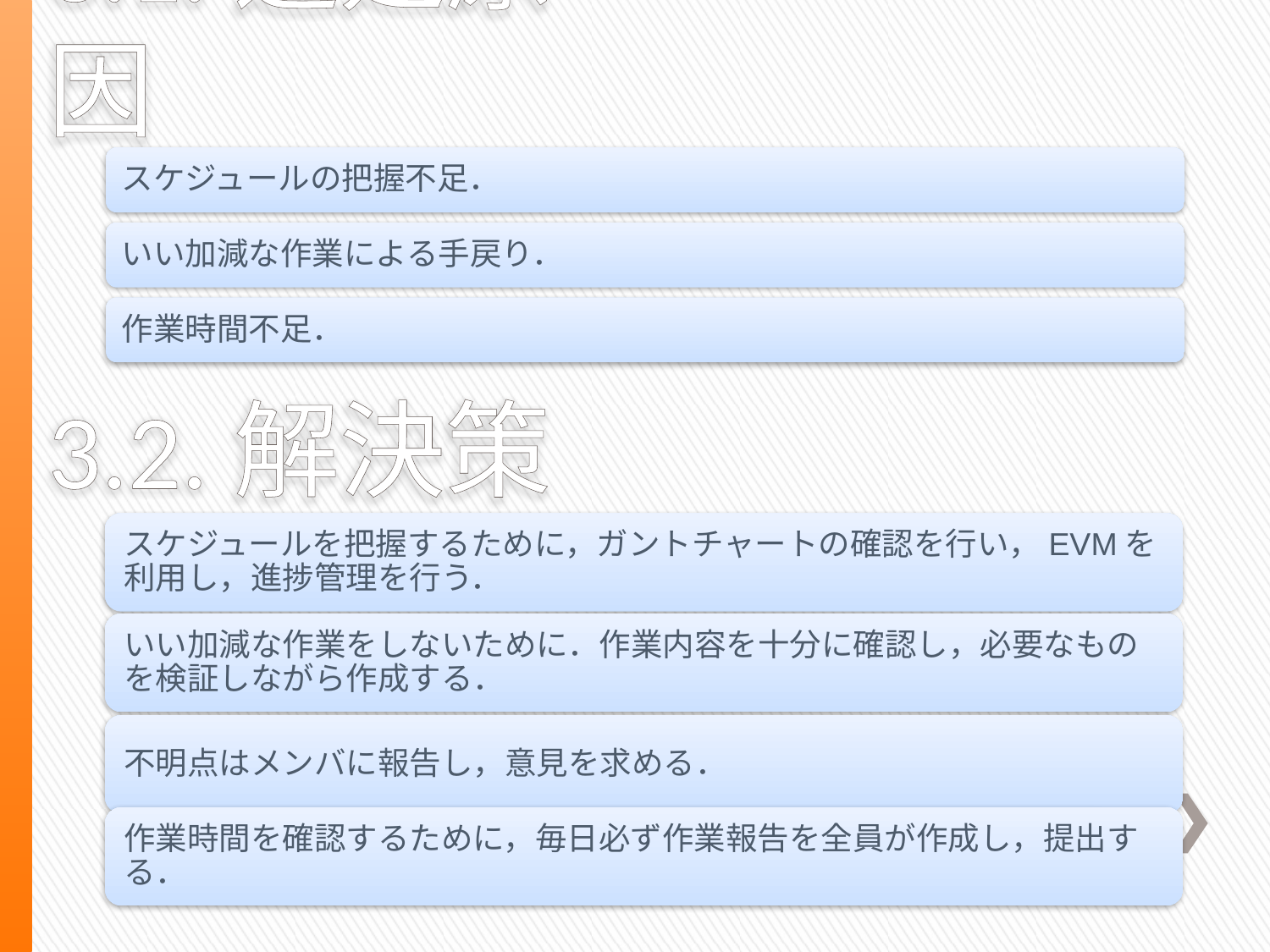

3.1.遅延原因
スケジュールの把握不足．
いい加減な作業による手戻り．
作業時間不足．
3.2.解決策
スケジュールを把握するために，ガントチャートの確認を行い，EVMを利用し，進捗管理を行う．
いい加減な作業をしないために．作業内容を十分に確認し，必要なものを検証しながら作成する．
不明点はメンバに報告し，意見を求める．
作業時間を確認するために，毎日必ず作業報告を全員が作成し，提出する．